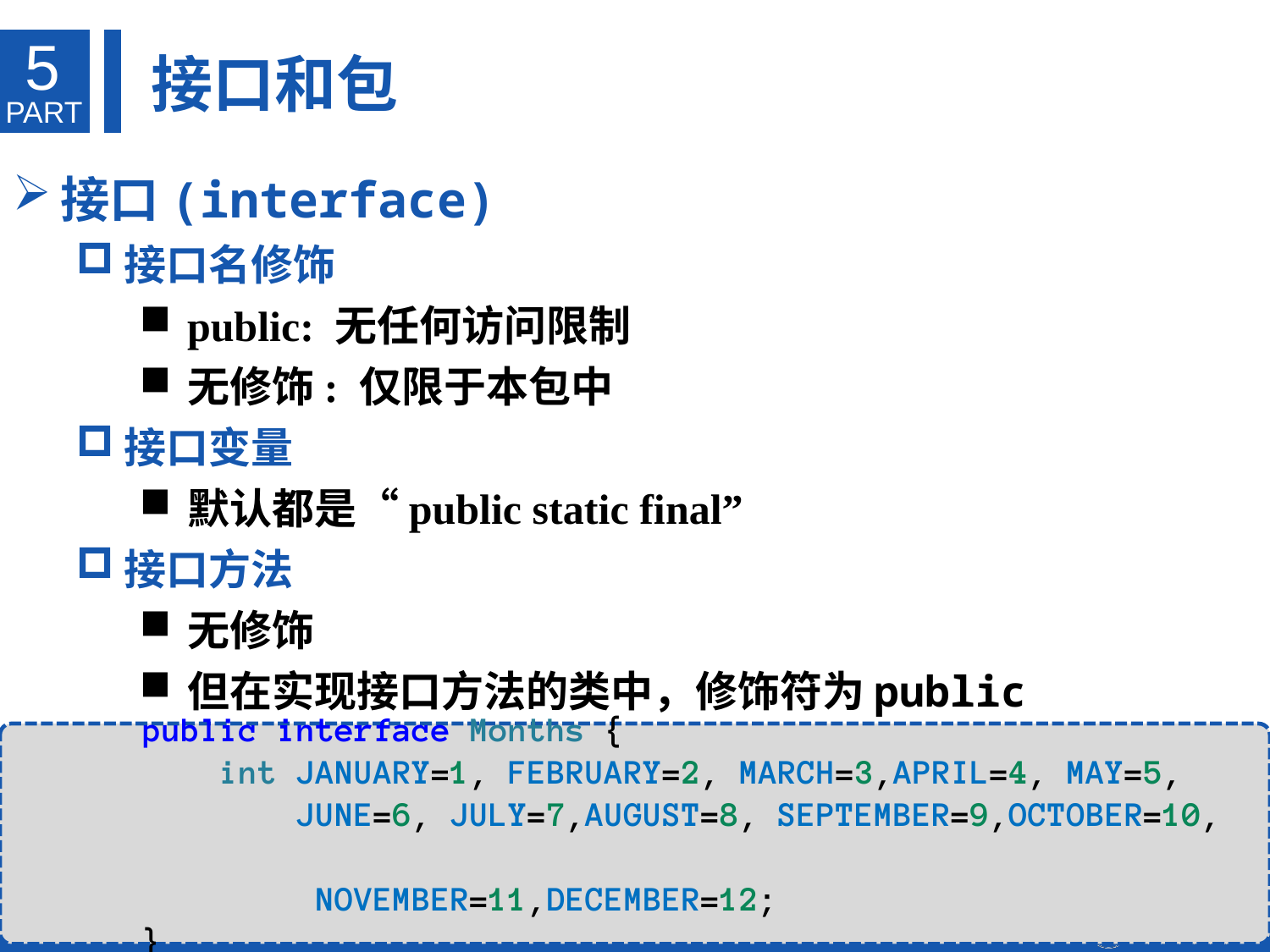

5
接口和包
PART
接口(interface)
接口名修饰
public: 无任何访问限制
无修饰: 仅限于本包中
接口变量
默认都是“public static final”
接口方法
无修饰
但在实现接口方法的类中，修饰符为public

public interface Months {
    int JANUARY=1, FEBRUARY=2, MARCH=3,APRIL=4, MAY=5,
        JUNE=6, JULY=7,AUGUST=8, SEPTEMBER=9,OCTOBER=10,
         NOVEMBER=11,DECEMBER=12;
}